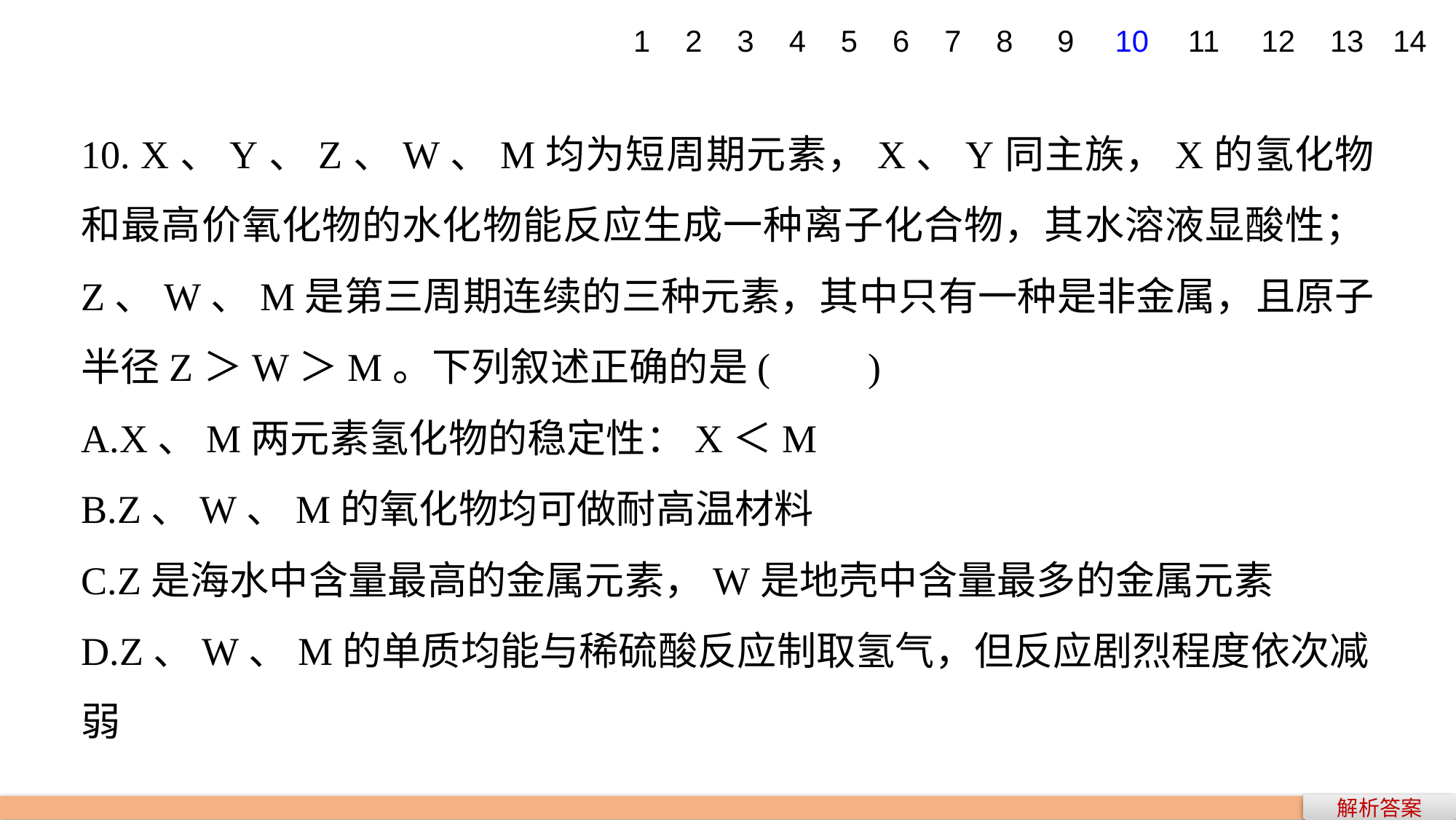

1
2
3
4
5
6
7
8
9
10
11
12
13
14
10. X、Y、Z、W、M均为短周期元素，X、Y同主族，X的氢化物和最高价氧化物的水化物能反应生成一种离子化合物，其水溶液显酸性；Z、W、M是第三周期连续的三种元素，其中只有一种是非金属，且原子半径Z＞W＞M。下列叙述正确的是(　　)
A.X、M两元素氢化物的稳定性：X＜M
B.Z、W、M的氧化物均可做耐高温材料
C.Z是海水中含量最高的金属元素，W是地壳中含量最多的金属元素
D.Z、W、M的单质均能与稀硫酸反应制取氢气，但反应剧烈程度依次减弱
解析答案